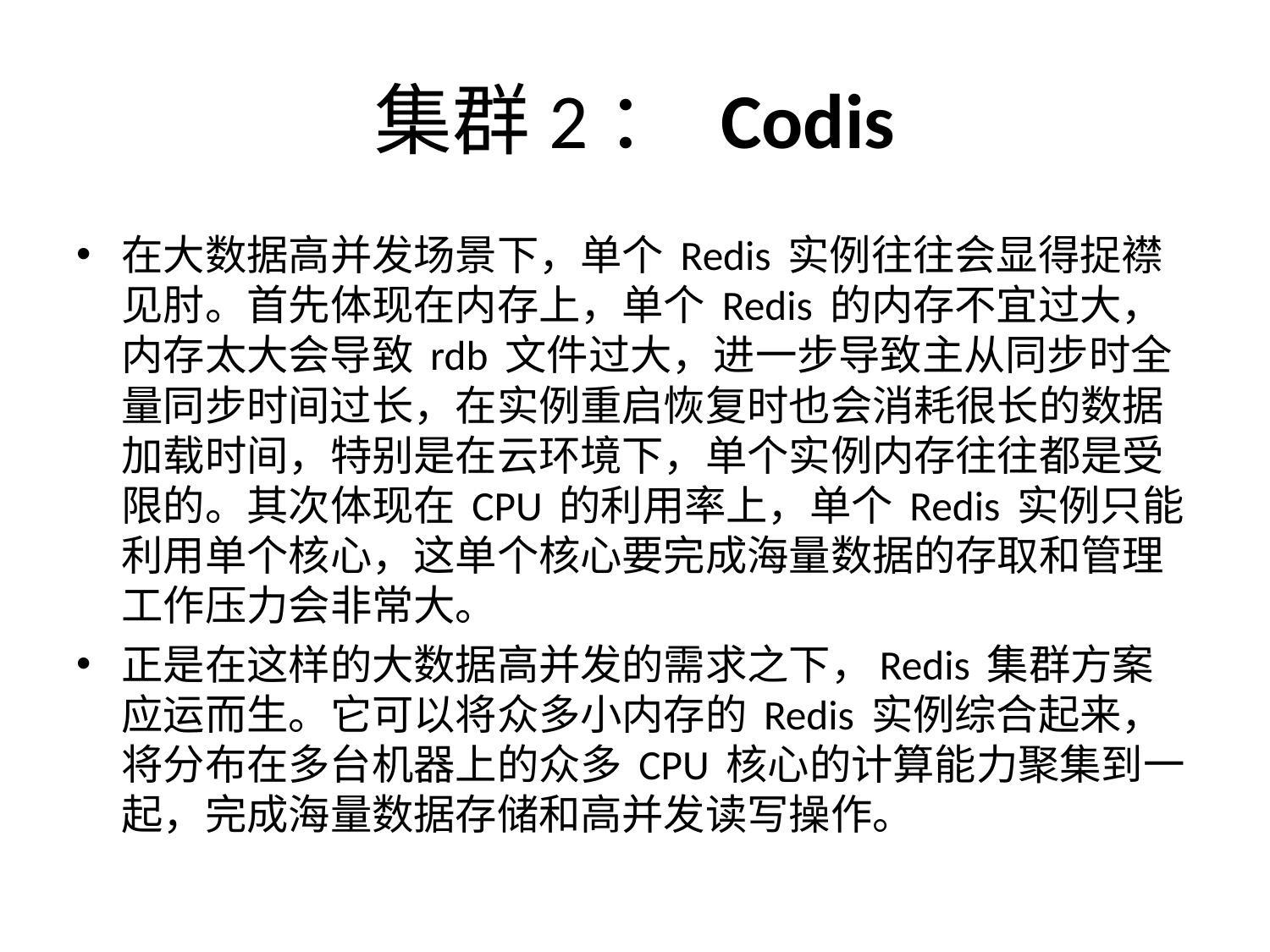

# 集群2： Codis
在大数据高并发场景下，单个 Redis 实例往往会显得捉襟见肘。首先体现在内存上，单个 Redis 的内存不宜过大，内存太大会导致 rdb 文件过大，进一步导致主从同步时全量同步时间过长，在实例重启恢复时也会消耗很长的数据加载时间，特别是在云环境下，单个实例内存往往都是受限的。其次体现在 CPU 的利用率上，单个 Redis 实例只能利用单个核心，这单个核心要完成海量数据的存取和管理工作压力会非常大。
正是在这样的大数据高并发的需求之下，Redis 集群方案应运而生。它可以将众多小内存的 Redis 实例综合起来，将分布在多台机器上的众多 CPU 核心的计算能力聚集到一起，完成海量数据存储和高并发读写操作。